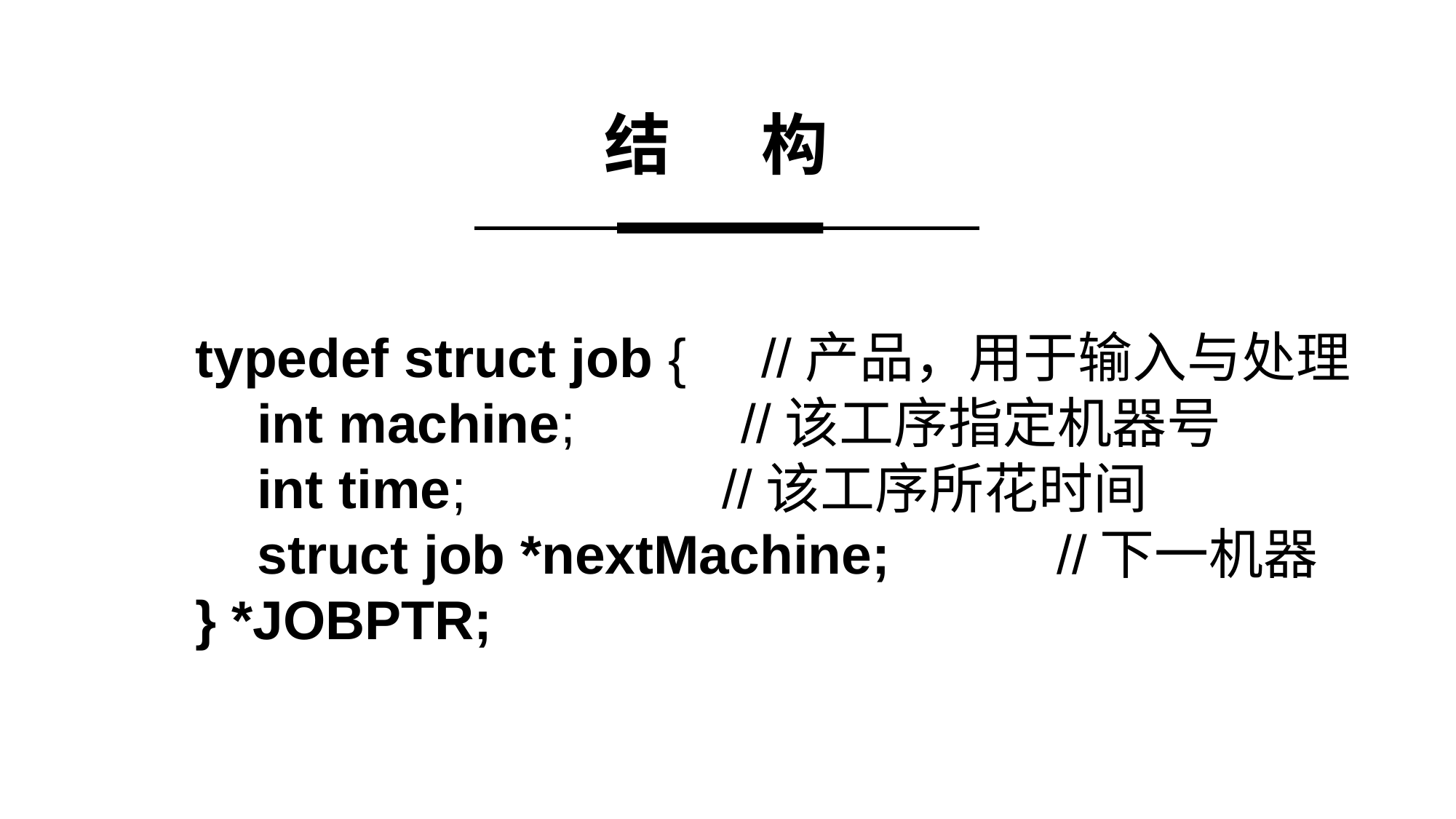

结      构
typedef struct job {     //产品，用于输入与处理
    int machine;           //该工序指定机器号
    int time;                 //该工序所花时间
    struct job *nextMachine;           //下一机器
} *JOBPTR;